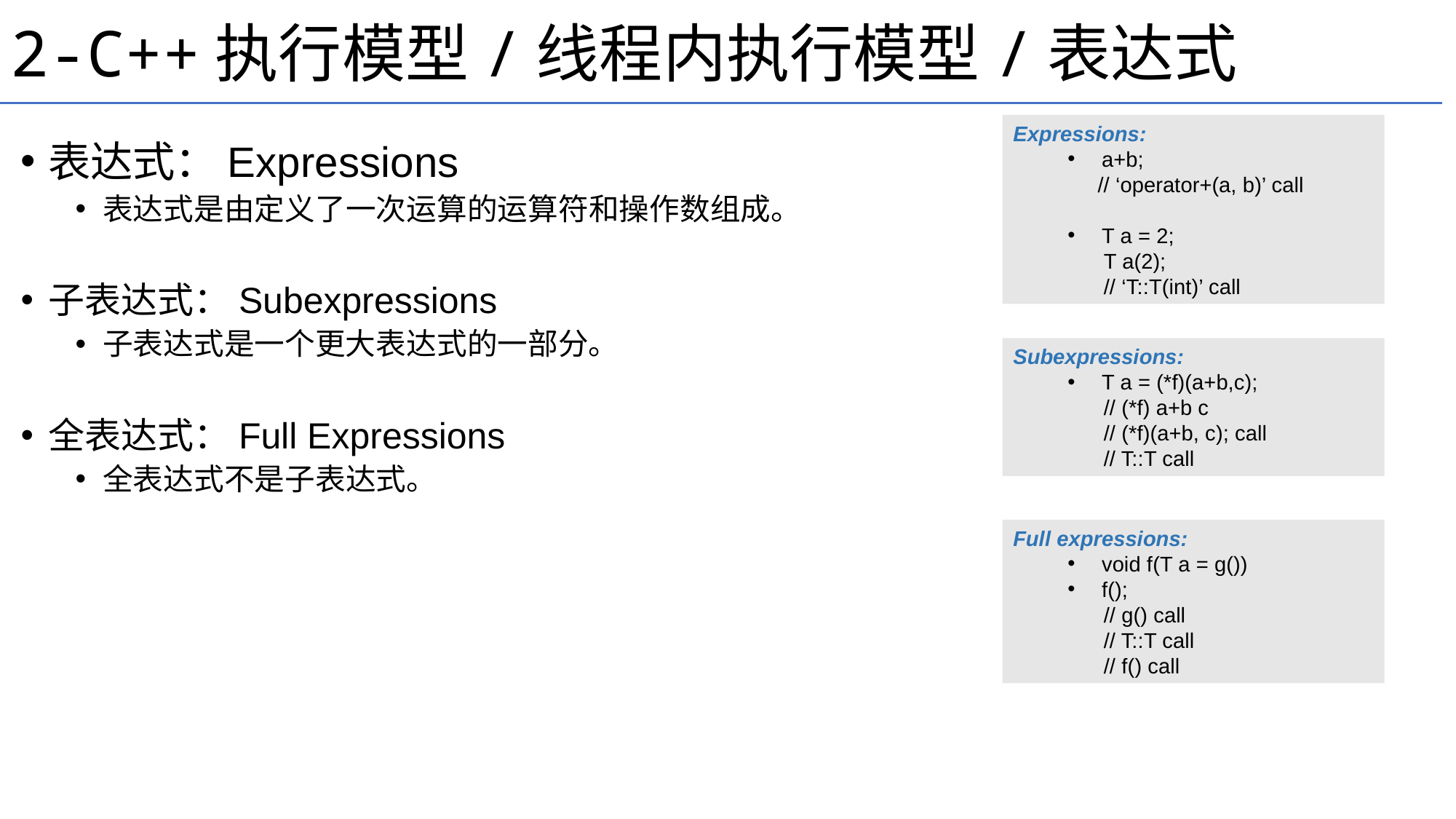

2-C++执行模型/线程内执行模型/表达式
Expressions:
a+b;
     // ‘operator+(a, b)’ call

T a = 2;
      T a(2);
      // ‘T::T(int)’ call
表达式：Expressions
表达式是由定义了一次运算的运算符和操作数组成。

子表达式：Subexpressions
子表达式是一个更大表达式的一部分。

全表达式：Full Expressions
全表达式不是子表达式。
Subexpressions:
T a = (*f)(a+b,c);
      // (*f) a+b c
      // (*f)(a+b, c); call
      // T::T call
Full expressions:
void f(T a = g())
f();
      // g() call
      // T::T call
      // f() call